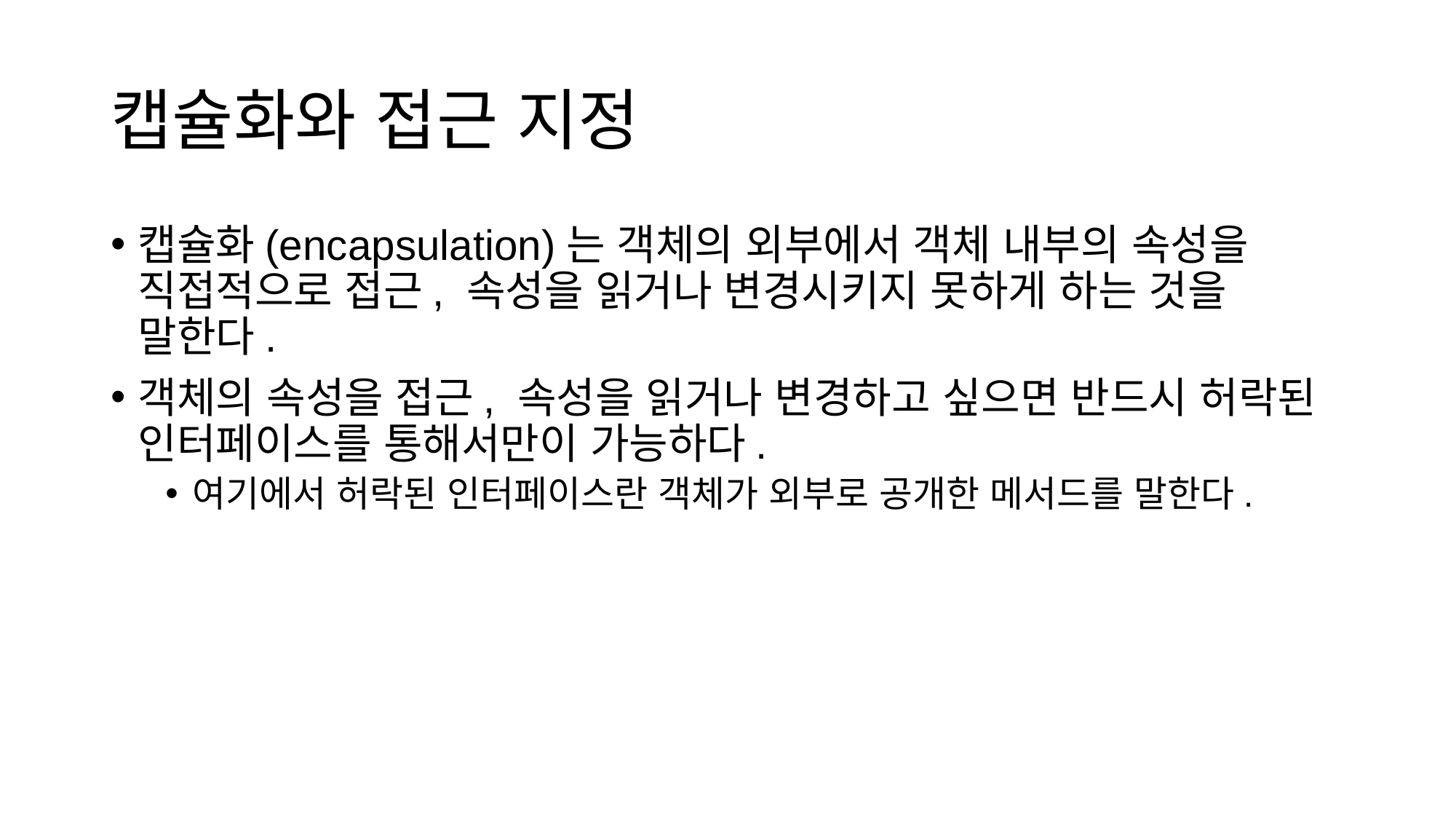

# 캡슐화와 접근 지정
캡슐화(encapsulation)는 객체의 외부에서 객체 내부의 속성을 직접적으로 접근, 속성을 읽거나 변경시키지 못하게 하는 것을 말한다.
객체의 속성을 접근, 속성을 읽거나 변경하고 싶으면 반드시 허락된 인터페이스를 통해서만이 가능하다.
여기에서 허락된 인터페이스란 객체가 외부로 공개한 메서드를 말한다.